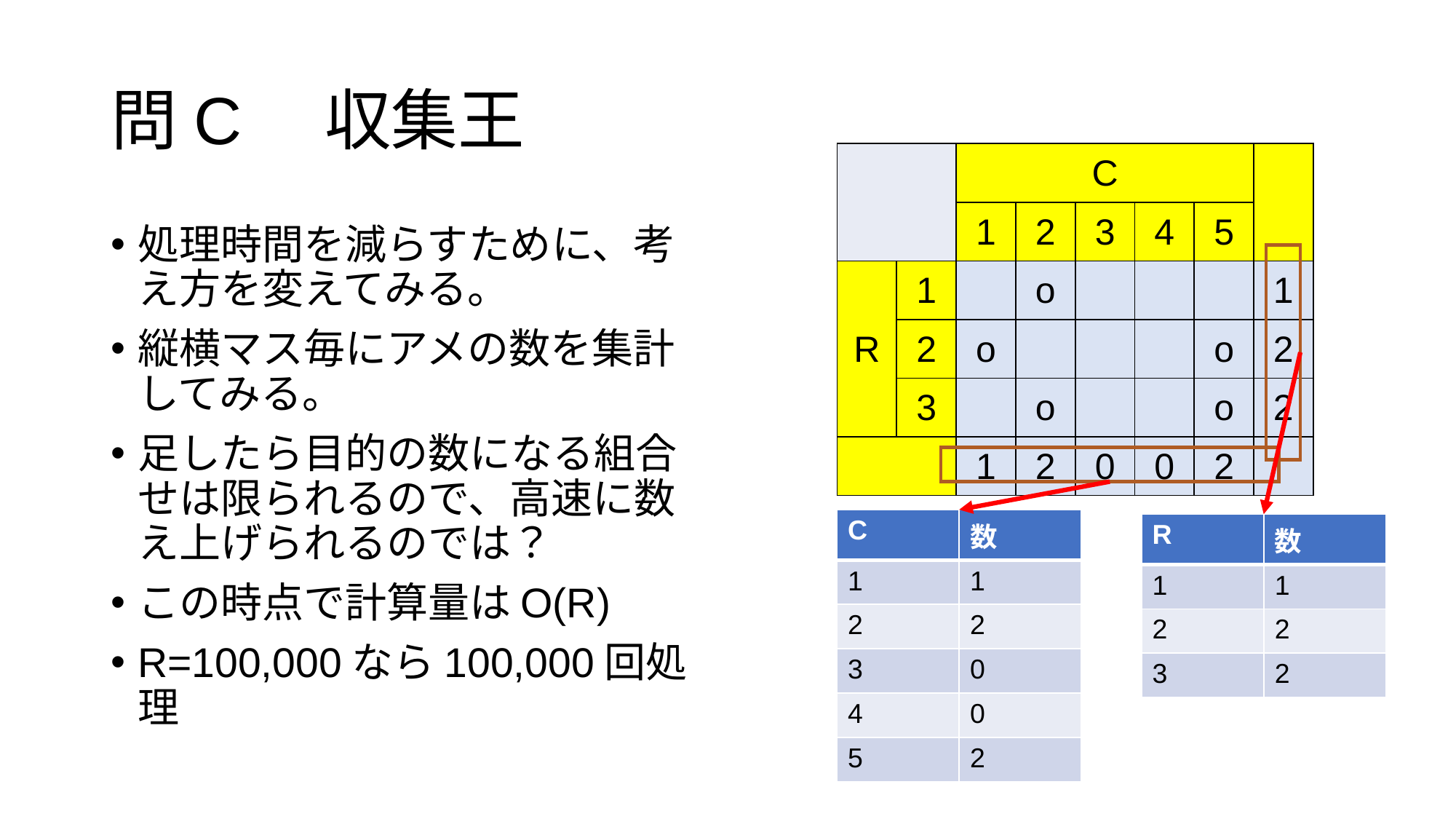

# 問C　収集王
|  |  | C |  |  |  |  |  |
| --- | --- | --- | --- | --- | --- | --- | --- |
|  |  | 1 | 2 | 3 | 4 | 5 |  |
| R | 1 |  | o |  |  |  | 1 |
|  | 2 | o |  |  |  | o | 2 |
|  | 3 |  | o |  |  | o | 2 |
|  |  | 1 | 2 | 0 | 0 | 2 |  |
処理時間を減らすために、考え方を変えてみる。
縦横マス毎にアメの数を集計してみる。
足したら目的の数になる組合せは限られるので、高速に数え上げられるのでは？
この時点で計算量はO(R)
R=100,000なら100,000回処理

| C | 数 |
| --- | --- |
| 1 | 1 |
| 2 | 2 |
| 3 | 0 |
| 4 | 0 |
| 5 | 2 |
| R | 数 |
| --- | --- |
| 1 | 1 |
| 2 | 2 |
| 3 | 2 |